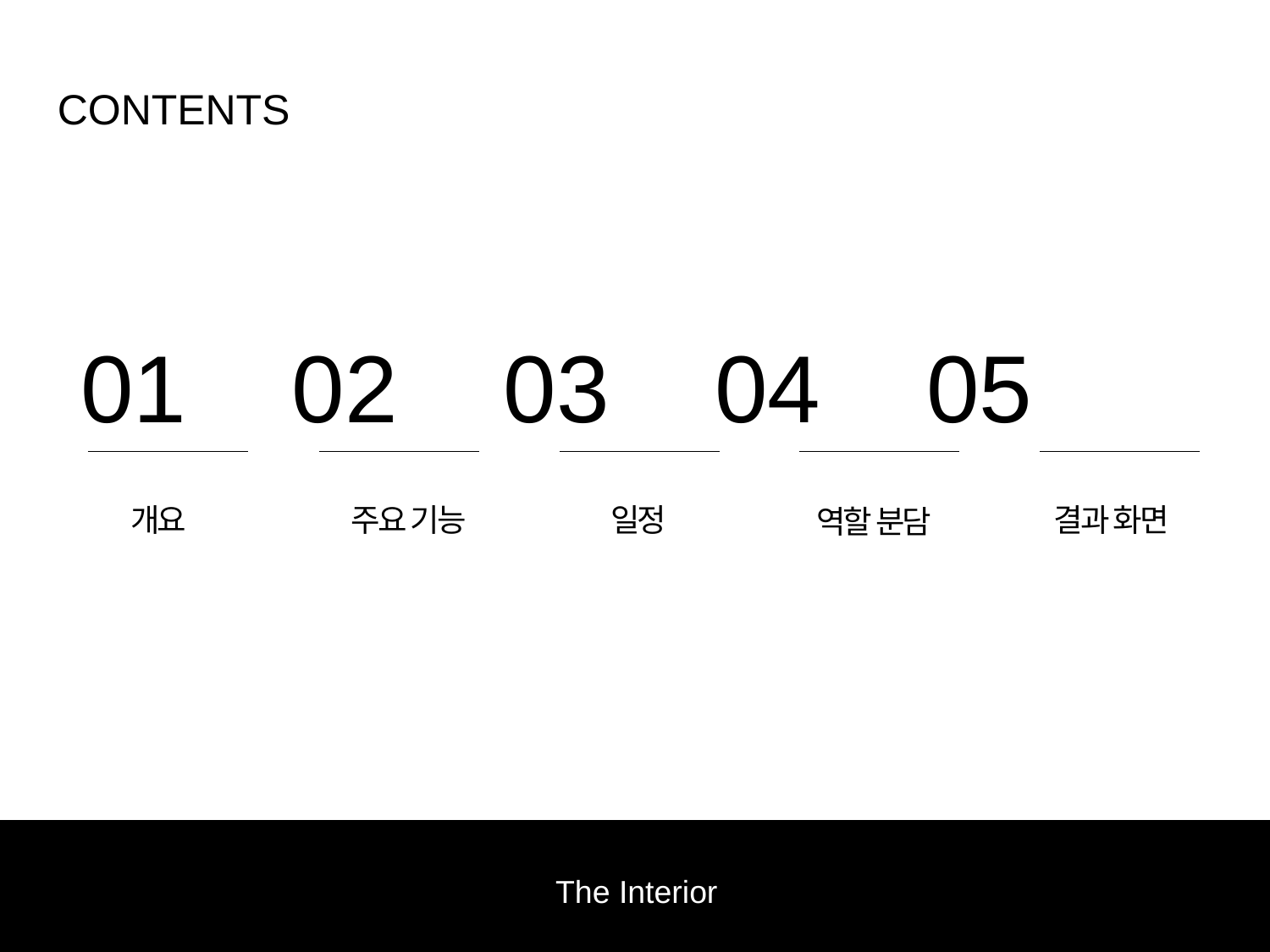

CONTENTS
01    02    03    04    05
개요
주요 기능
일정
결과 화면
역할 분담

MINHEEBLOG
(여기에 로고를 넣어주세요)
The Interior